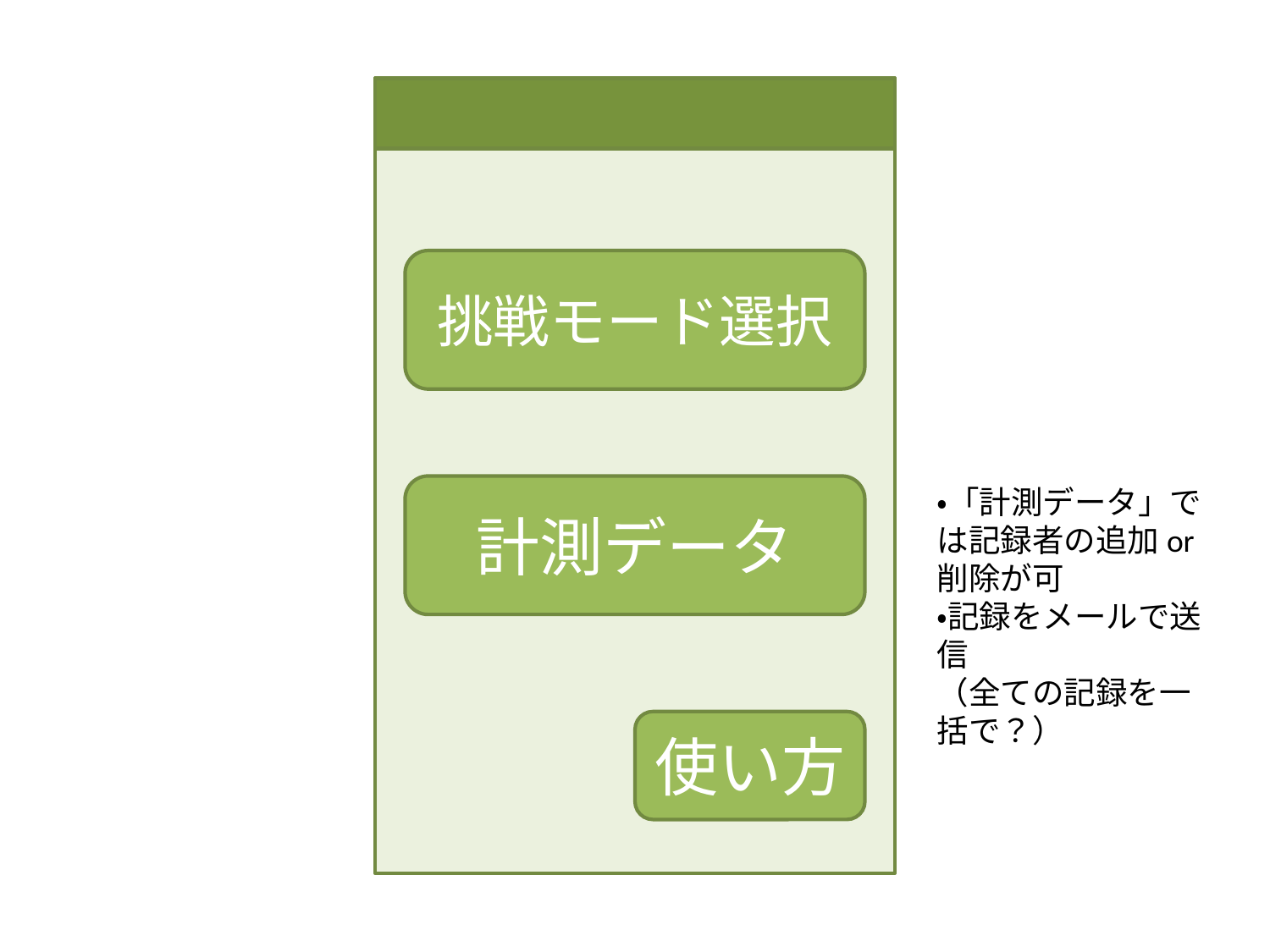

挑戦モード選択
・「計測データ」では記録者の追加or削除が可
・記録をメールで送信
（全ての記録を一括で？）
計測データ
使い方